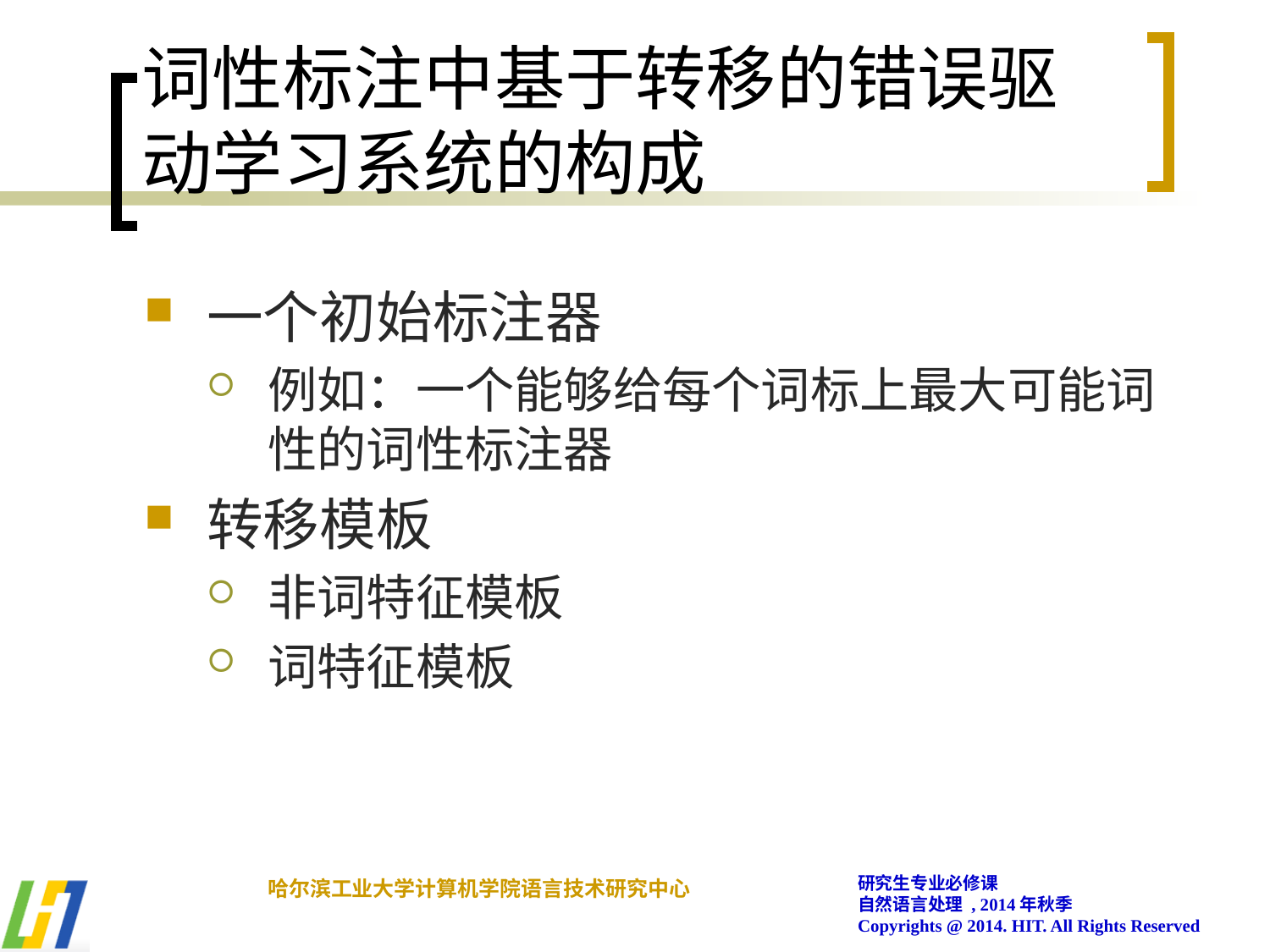

# 词性标注中基于转移的错误驱动学习系统的构成
一个初始标注器
例如：一个能够给每个词标上最大可能词性的词性标注器
转移模板
非词特征模板
词特征模板

研究生专业必修课
自然语言处理 , 2014年秋季
Copyrights @ 2014. HIT. All Rights Reserved
哈尔滨工业大学计算机学院语言技术研究中心